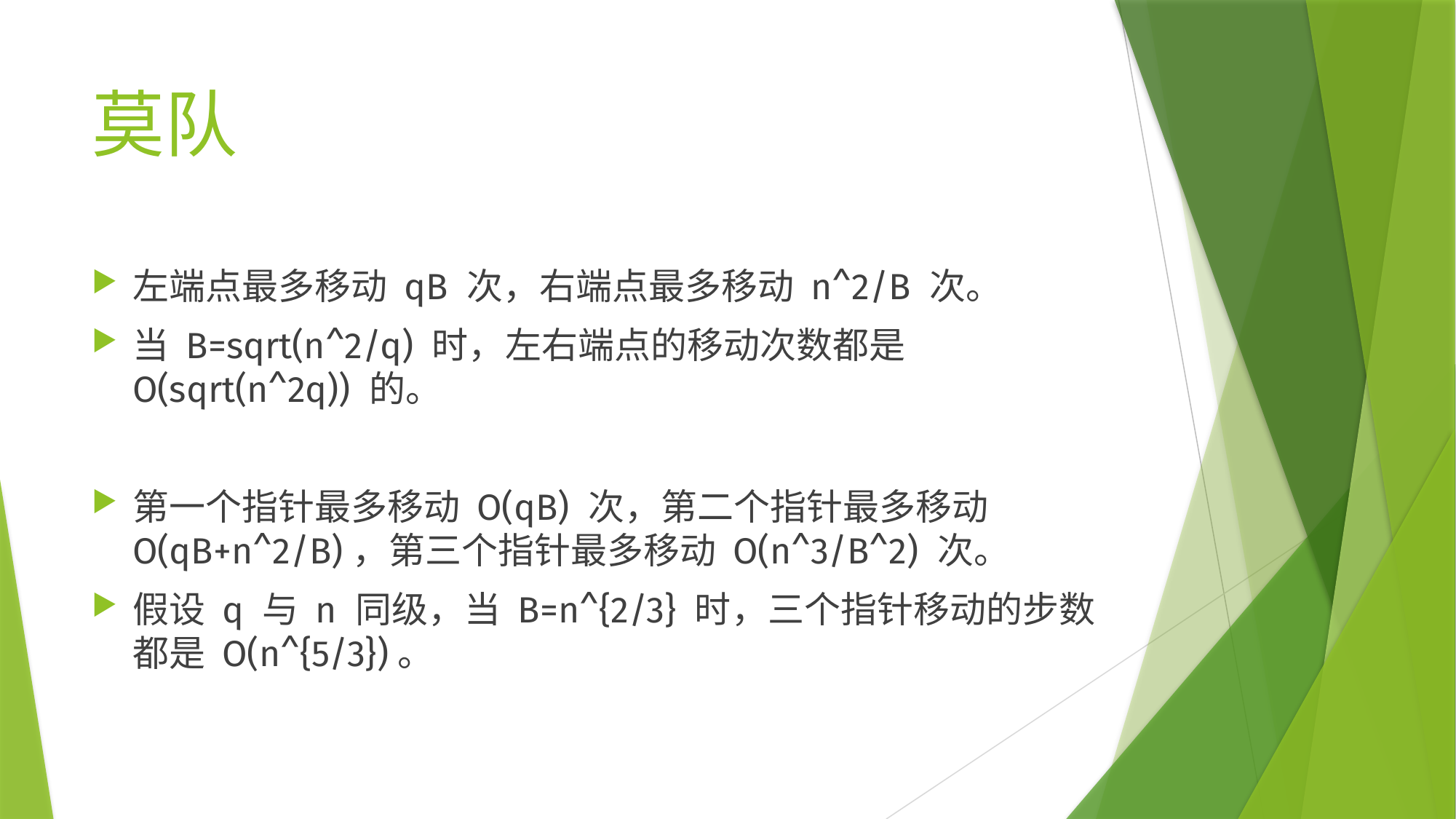

# 莫队
左端点最多移动 qB 次，右端点最多移动 n^2/B 次。
当 B=sqrt(n^2/q) 时，左右端点的移动次数都是 O(sqrt(n^2q)) 的。

第一个指针最多移动 O(qB) 次，第二个指针最多移动 O(qB+n^2/B)，第三个指针最多移动 O(n^3/B^2) 次。
假设 q 与 n 同级，当 B=n^{2/3} 时，三个指针移动的步数都是 O(n^{5/3})。